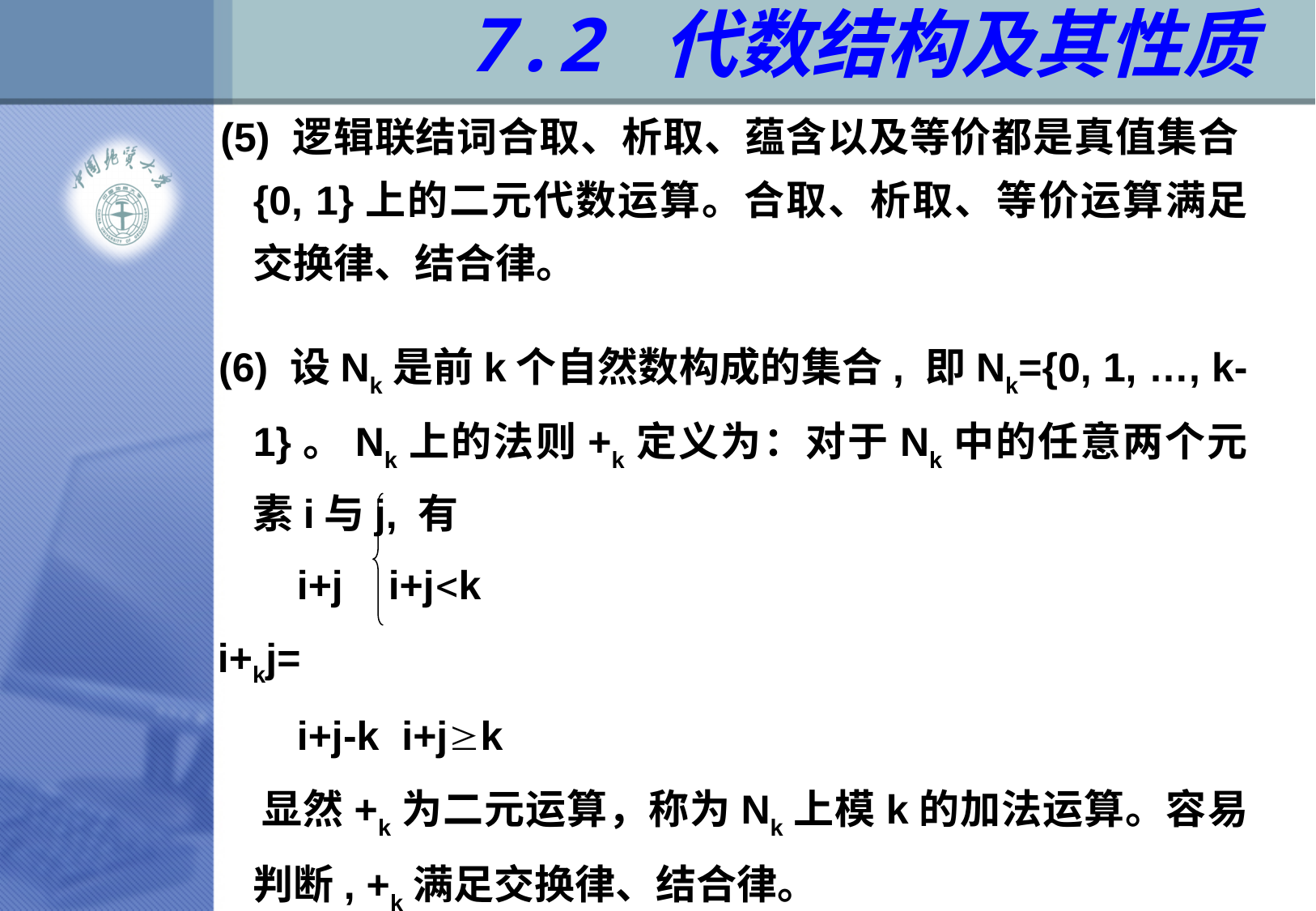

# 7.2 代数结构及其性质
    (5) 逻辑联结词合取、析取、蕴含以及等价都是真值集合{0, 1}上的二元代数运算。合取、析取、等价运算满足交换律、结合律。

    (6) 设Nk是前k个自然数构成的集合, 即Nk={0, 1, …, k-1}。Nk上的法则+k定义为：对于Nk中的任意两个元素i与j, 有
           i+j    i+j<k
    i+kj=
           i+j-k  i+j≥k
        显然+k为二元运算，称为Nk上模k的加法运算。容易判断, +k满足交换律、结合律。